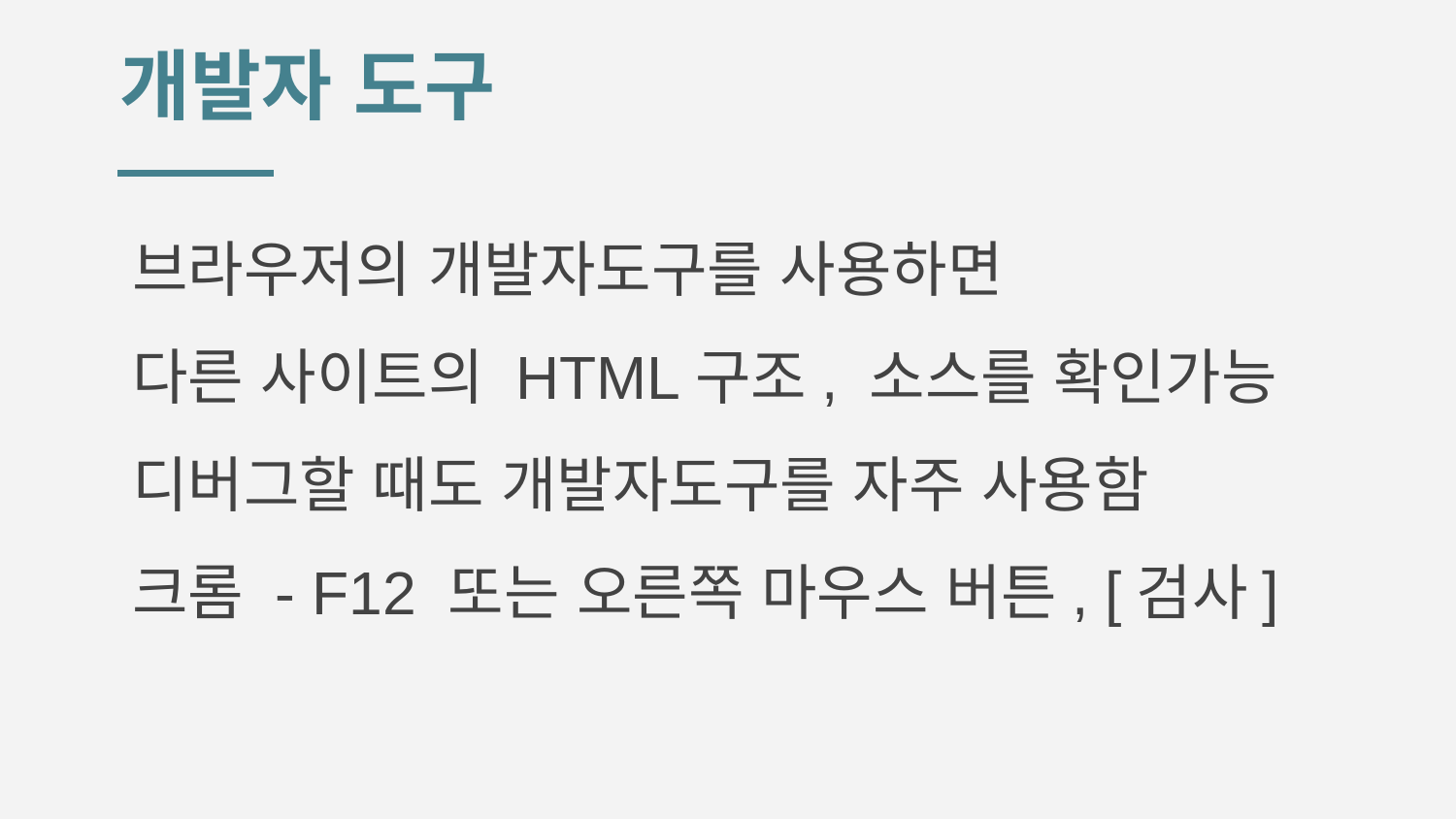

# 개발자 도구
브라우저의 개발자도구를 사용하면
다른 사이트의 HTML구조, 소스를 확인가능
디버그할 때도 개발자도구를 자주 사용함
크롬 - F12 또는 오른쪽 마우스 버튼, [검사]